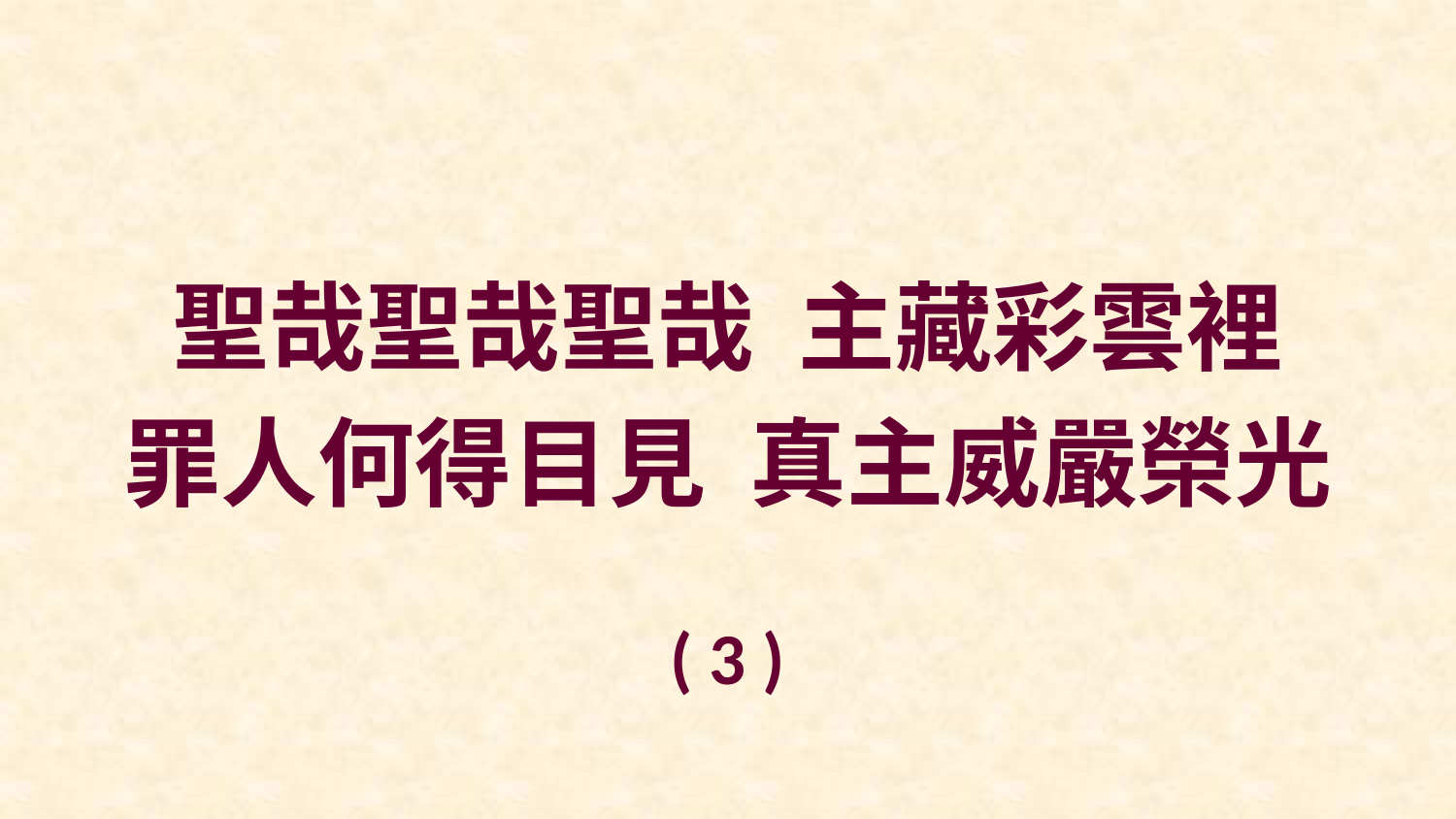

聖哉聖哉聖哉  主藏彩雲裡
罪人何得目見  真主威嚴榮光
( 3 )